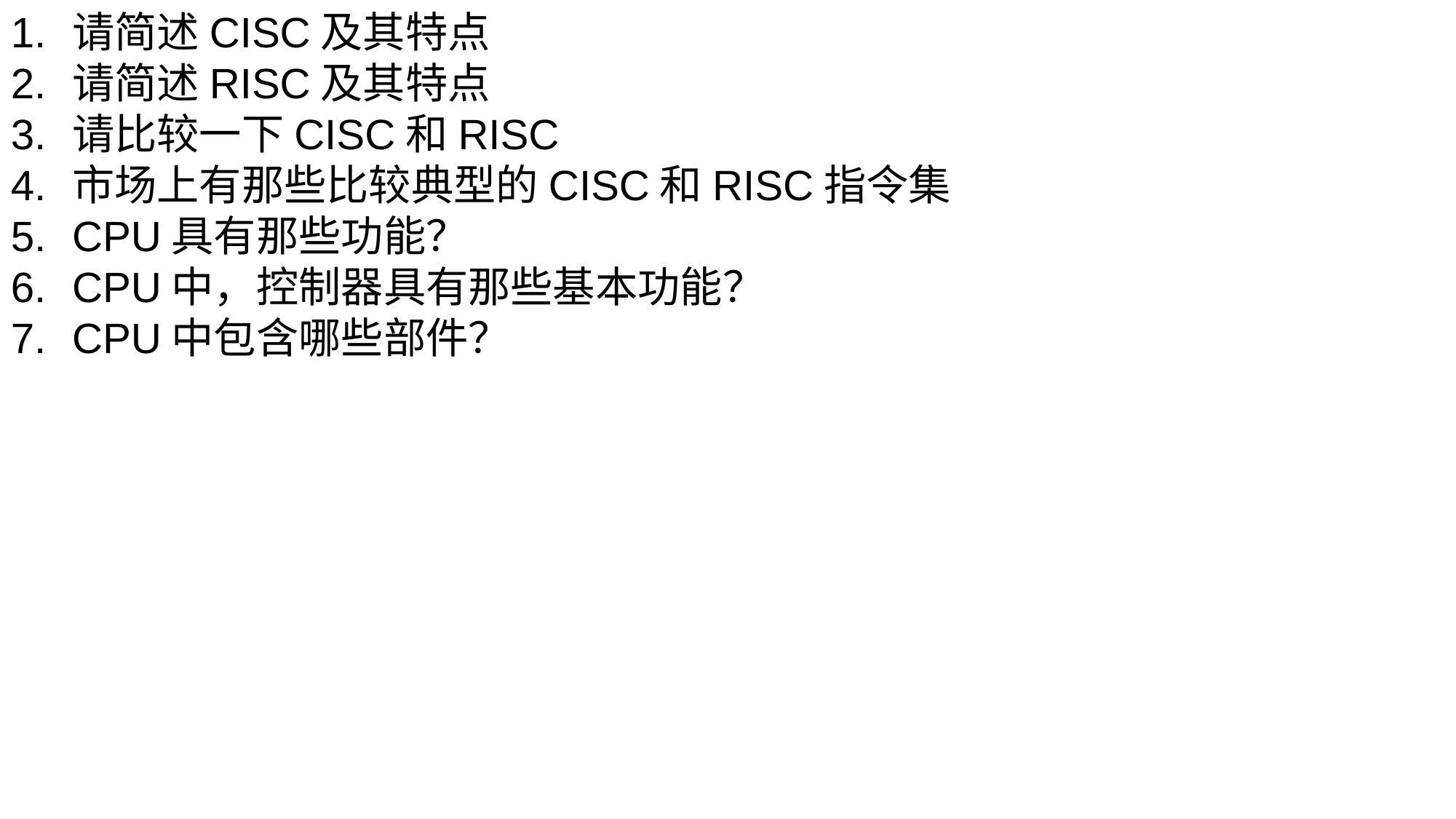

请简述CISC及其特点
请简述RISC及其特点
请比较一下CISC和RISC
市场上有那些比较典型的CISC和RISC指令集
CPU具有那些功能？
CPU中，控制器具有那些基本功能？
CPU中包含哪些部件？